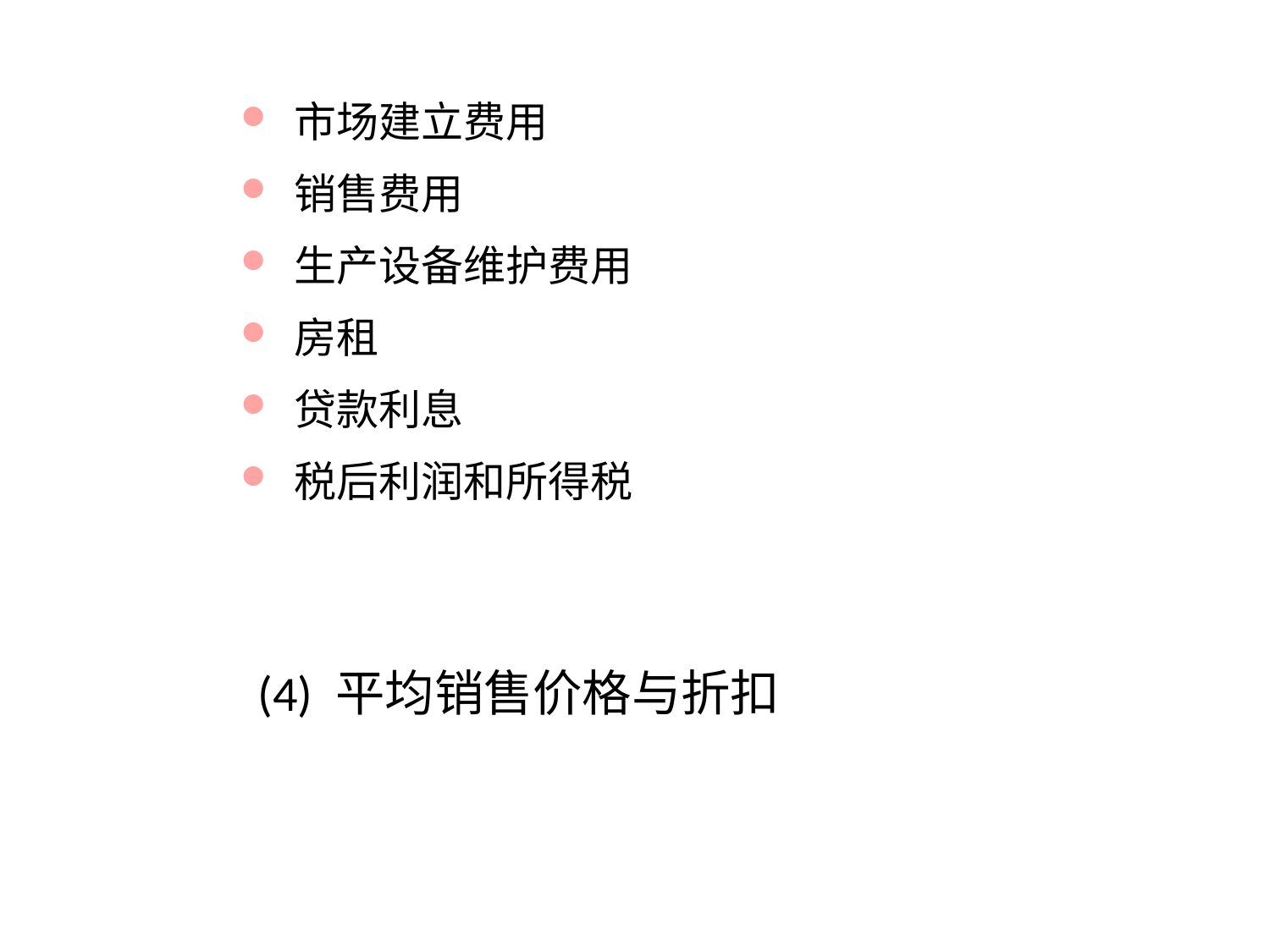

市场建立费用
 销售费用
 生产设备维护费用
 房租
 贷款利息
 税后利润和所得税
   (4) 平均销售价格与折扣